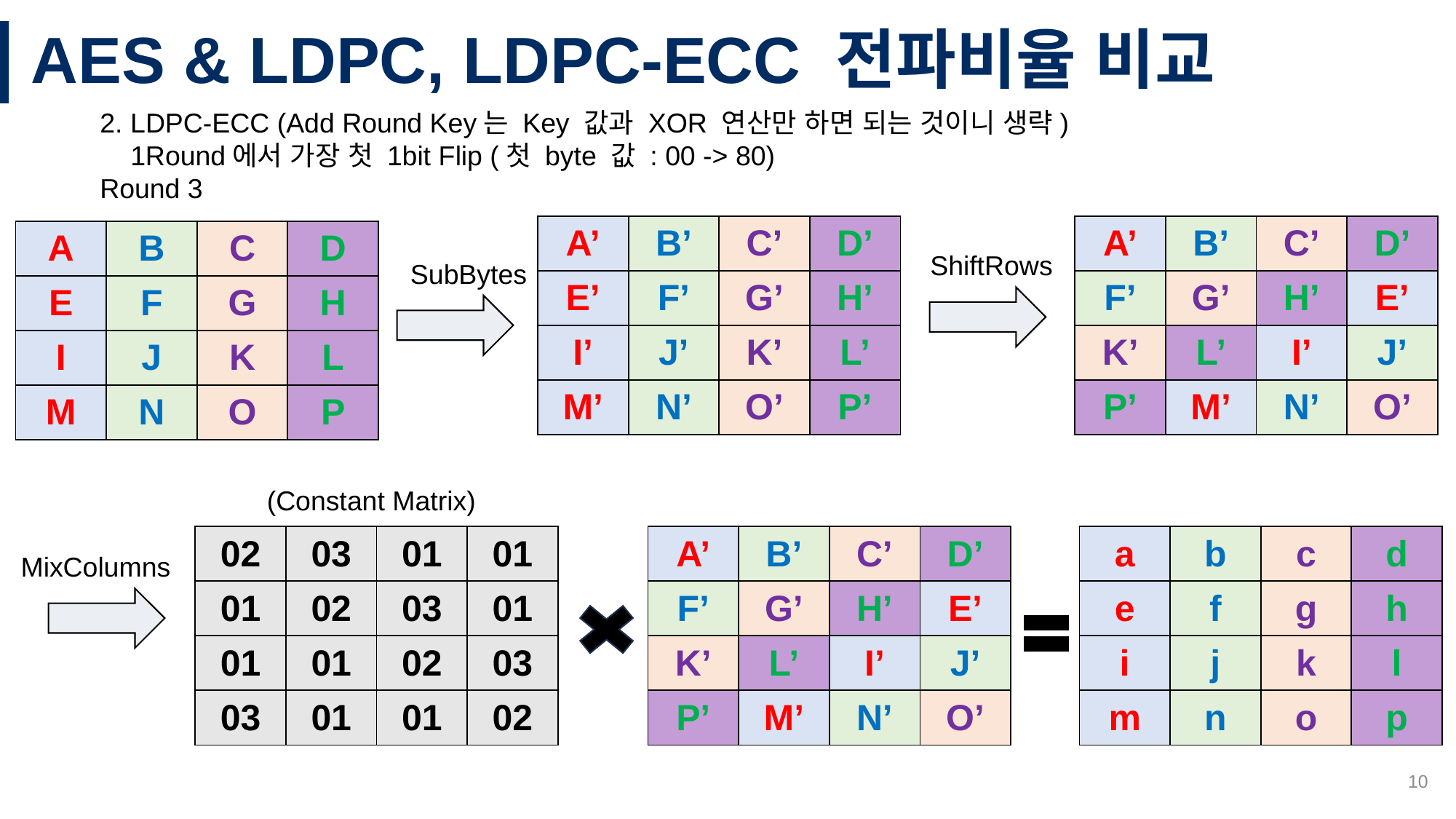

# AES & LDPC, LDPC-ECC 전파비율 비교
2. LDPC-ECC (Add Round Key는 Key 값과 XOR 연산만 하면 되는 것이니 생략)
    1Round에서 가장 첫 1bit Flip (첫 byte 값 : 00 -> 80)
Round 3
| A’ | B’ | C’ | D’ |
| --- | --- | --- | --- |
| E’ | F’ | G’ | H’ |
| I’ | J’ | K’ | L’ |
| M’ | N’ | O’ | P’ |
| A’ | B’ | C’ | D’ |
| --- | --- | --- | --- |
| F’ | G’ | H’ | E’ |
| K’ | L’ | I’ | J’ |
| P’ | M’ | N’ | O’ |
| A | B | C | D |
| --- | --- | --- | --- |
| E | F | G | H |
| I | J | K | L |
| M | N | O | P |
ShiftRows
SubBytes

(Constant Matrix)
| 02 | 03 | 01 | 01 |
| --- | --- | --- | --- |
| 01 | 02 | 03 | 01 |
| 01 | 01 | 02 | 03 |
| 03 | 01 | 01 | 02 |
| A’ | B’ | C’ | D’ |
| --- | --- | --- | --- |
| F’ | G’ | H’ | E’ |
| K’ | L’ | I’ | J’ |
| P’ | M’ | N’ | O’ |
| a | b | c | d |
| --- | --- | --- | --- |
| e | f | g | h |
| i | j | k | l |
| m | n | o | p |
MixColumns

10